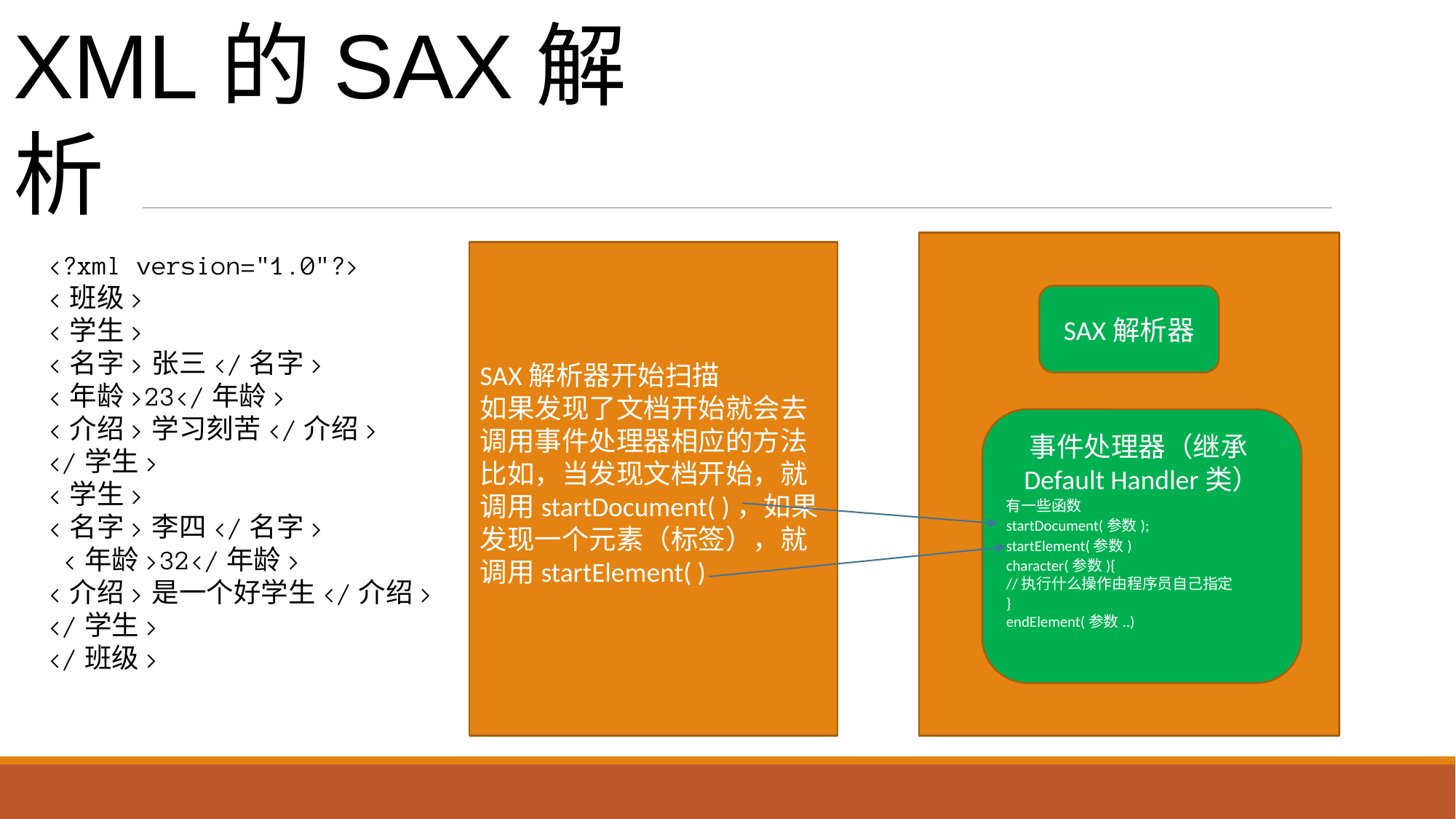

# XML的SAX解析

<?xml version="1.0"?>
<班级>
<学生>
<名字>张三</名字>
<年龄>23</年龄>
<介绍>学习刻苦</介绍>
</学生>
<学生>
<名字>李四</名字>
 <年龄>32</年龄>
<介绍>是一个好学生</介绍>
</学生>
</班级>
SAX解析器开始扫描
如果发现了文档开始就会去调用事件处理器相应的方法
比如，当发现文档开始，就调用startDocument( )，如果发现一个元素（标签），就调用startElement( )

SAX解析器
事件处理器（继承Default Handler类）
有一些函数
startDocument(参数);
startElement(参数)
character(参数){
//执行什么操作由程序员自己指定
}
endElement(参数..)